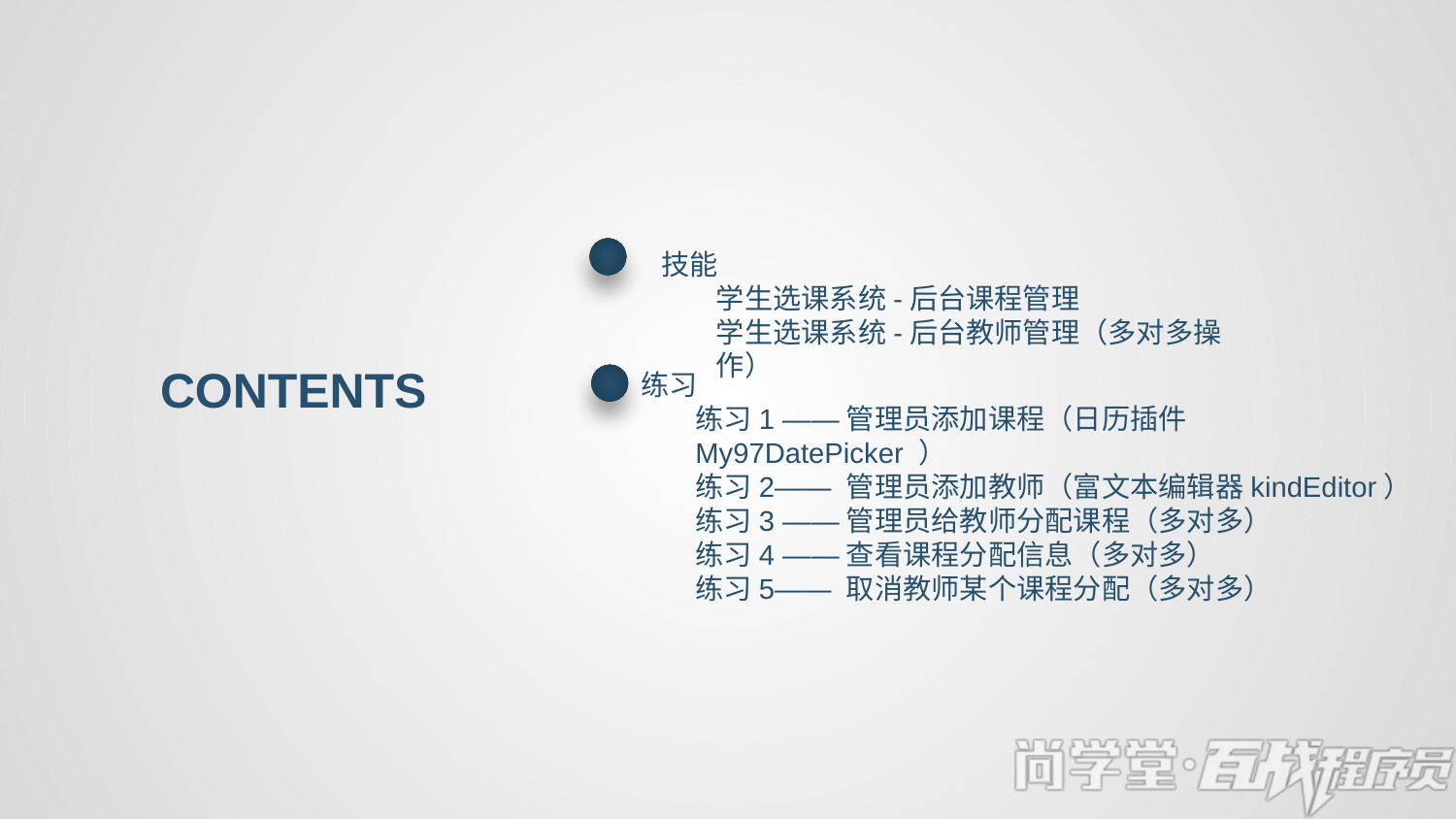

技能
学生选课系统-后台课程管理
学生选课系统-后台教师管理（多对多操作）
CONTENTS
练习
练习1 ——管理员添加课程（日历插件My97DatePicker ）
练习2—— 管理员添加教师（富文本编辑器kindEditor）
练习3 ——管理员给教师分配课程（多对多）
练习4 ——查看课程分配信息（多对多）
练习5—— 取消教师某个课程分配（多对多）